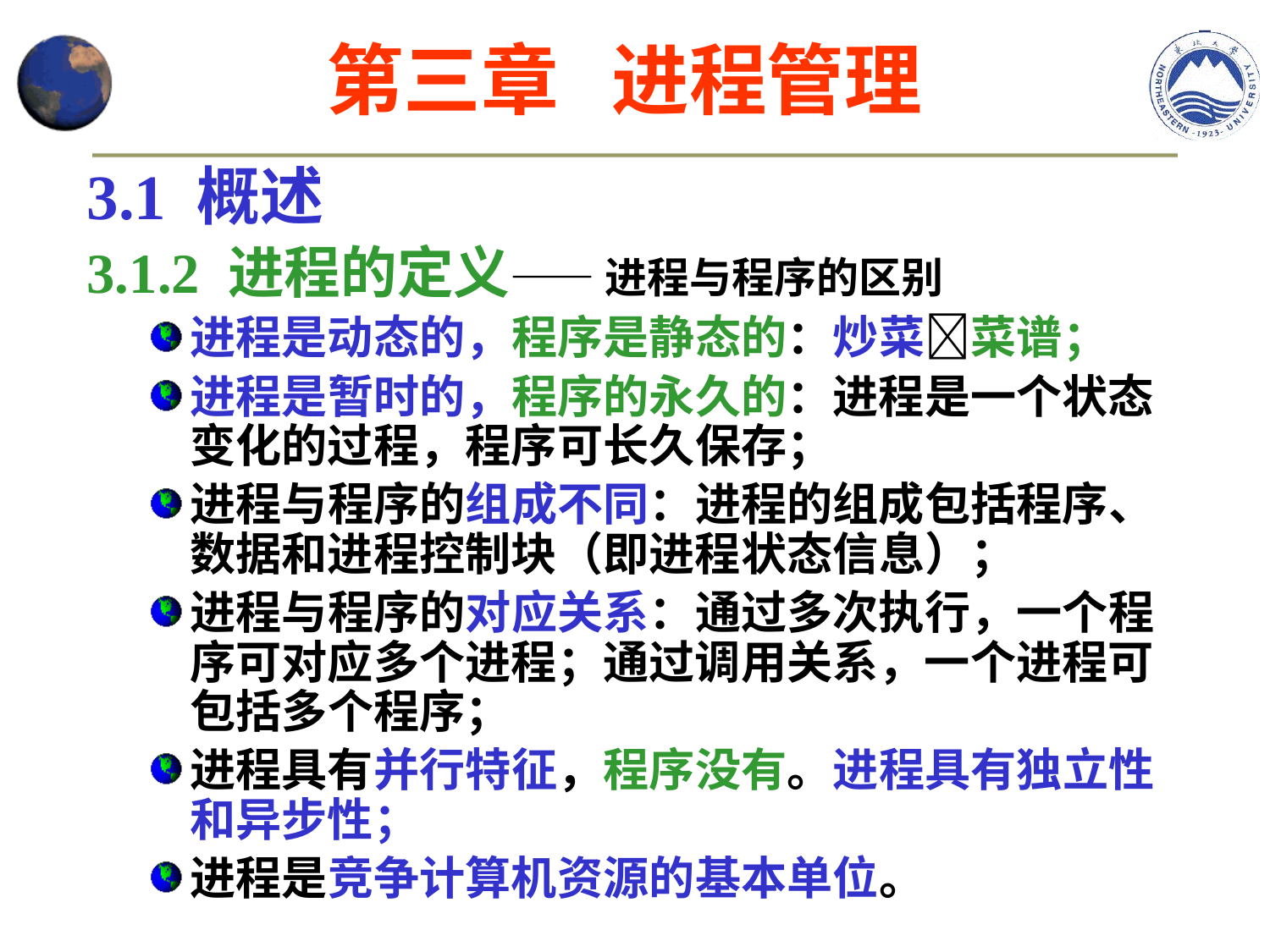

第三章   进程管理
3.1 概述
3.1.2 进程的定义—— 进程与程序的区别
进程是动态的，程序是静态的：炒菜↔菜谱；
进程是暂时的，程序的永久的：进程是一个状态变化的过程，程序可长久保存；
进程与程序的组成不同：进程的组成包括程序、数据和进程控制块（即进程状态信息）；
进程与程序的对应关系：通过多次执行，一个程序可对应多个进程；通过调用关系，一个进程可包括多个程序；
进程具有并行特征，程序没有。进程具有独立性和异步性；
进程是竞争计算机资源的基本单位。